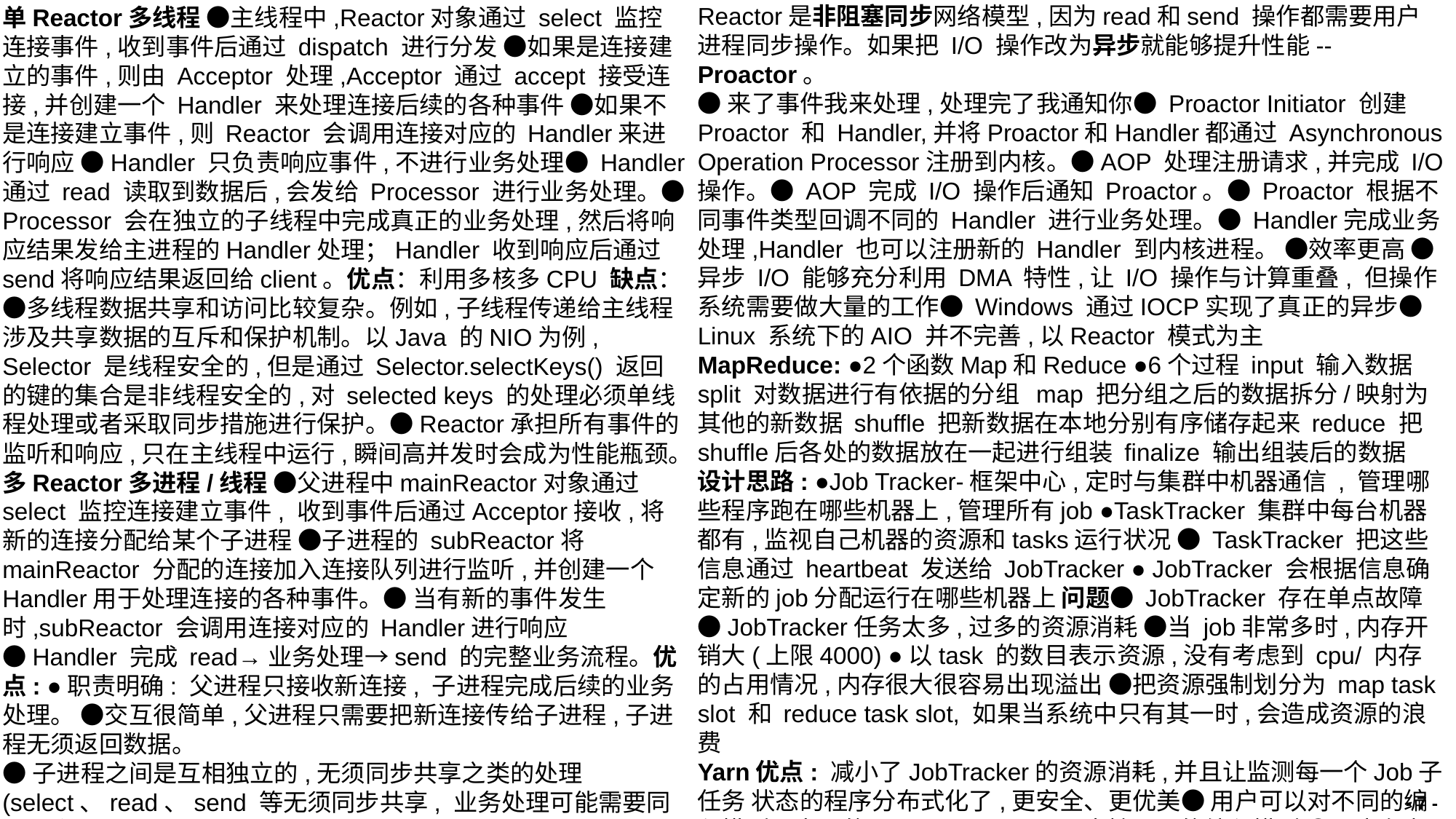

Reactor是非阻塞同步网络模型,因为read和send 操作都需要用户进程同步操作。如果把 I/O 操作改为异步就能够提升性能--Proactor。
●来了事件我来处理,处理完了我通知你● Proactor Initiator 创建 Proactor 和 Handler,并将Proactor和Handler都通过 Asynchronous Operation Processor注册到内核。●AOP 处理注册请求,并完成 I/O 操作。● AOP 完成 I/O 操作后通知 Proactor。● Proactor 根据不同事件类型回调不同的 Handler 进行业务处理。● Handler完成业务处理,Handler 也可以注册新的 Handler 到内核进程。 ●效率更高 ●异步 I/O 能够充分利用 DMA 特性,让 I/O 操作与计算重叠, 但操作系统需要做大量的工作● Windows 通过IOCP实现了真正的异步● Linux 系统下的AIO 并不完善,以Reactor 模式为主
MapReduce: ●2个函数Map和Reduce ●6个过程 input 输入数据  split 对数据进行有依据的分组  map 把分组之后的数据拆分/映射为其他的新数据 shuffle 把新数据在本地分别有序储存起来 reduce 把shuffle后各处的数据放在一起进行组装 finalize 输出组装后的数据
设计思路: ●Job Tracker-框架中心,定时与集群中机器通信 , 管理哪些程序跑在哪些机器上,管理所有job ●TaskTracker 集群中每台机器都有,监视自己机器的资源和tasks运行状况 ● TaskTracker 把这些信息通过 heartbeat 发送给 JobTracker ● JobTracker 会根据信息确定新的job分配运行在哪些机器上 问题● JobTracker 存在单点故障 ●JobTracker任务太多,过多的资源消耗 ●当 job非常多时,内存开销大(上限4000) ●以task 的数目表示资源,没有考虑到 cpu/ 内存的占用情况,内存很大很容易出现溢出 ●把资源强制划分为 map task slot 和 reduce task slot, 如果当系统中只有其一时,会造成资源的浪费
Yarn优点: 减小了JobTracker的资源消耗,并且让监测每⼀个Job子任务 状态的程序分布式化了,更安全、更优美● 用户可以对不同的编程模型写自己的ApplicationMaster, 支持不同的编程模型 ●以内存为单位, 没有map slot/reduce slot 分开造成集群资源闲置的尴尬情况

单Reactor多线程 ●主线程中,Reactor对象通过 select 监控连接事件,收到事件后通过 dispatch 进行分发 ●如果是连接建立的事件,则由 Acceptor 处理,Acceptor 通过 accept 接受连接,并创建一个 Handler 来处理连接后续的各种事件 ●如果不是连接建立事件,则 Reactor 会调用连接对应的 Handler来进行响应 ●Handler 只负责响应事件,不进行业务处理● Handler 通过 read 读取到数据后,会发给 Processor 进行业务处理。●Processor 会在独立的子线程中完成真正的业务处理,然后将响应结果发给主进程的Handler处理；Handler 收到响应后通过send将响应结果返回给client。优点：利用多核多CPU 缺点： ●多线程数据共享和访问比较复杂。例如,子线程传递给主线程涉及共享数据的互斥和保护机制。以Java 的NIO为例, Selector 是线程安全的,但是通过 Selector.selectKeys() 返回的键的集合是非线程安全的,对 selected keys 的处理必须单线程处理或者采取同步措施进行保护。●Reactor承担所有事件的监听和响应,只在主线程中运行,瞬间高并发时会成为性能瓶颈。
多Reactor多进程/线程 ●父进程中mainReactor对象通过select 监控连接建立事件, 收到事件后通过Acceptor接收,将新的连接分配给某个子进程 ●子进程的 subReactor将mainReactor 分配的连接加入连接队列进行监听,并创建一个 Handler用于处理连接的各种事件。● 当有新的事件发生时,subReactor 会调用连接对应的 Handler进行响应 ●Handler 完成 read→业务处理→send 的完整业务流程。优点: ●职责明确: 父进程只接收新连接, 子进程完成后续的业务处理。 ●交互很简单,父进程只需要把新连接传给子进程,子进程无须返回数据。
●子进程之间是互相独立的,无须同步共享之类的处理(select、read、send 等无须同步共享, 业务处理可能需要同步共享)
应用: Nginx, Memcache 和 Netty。